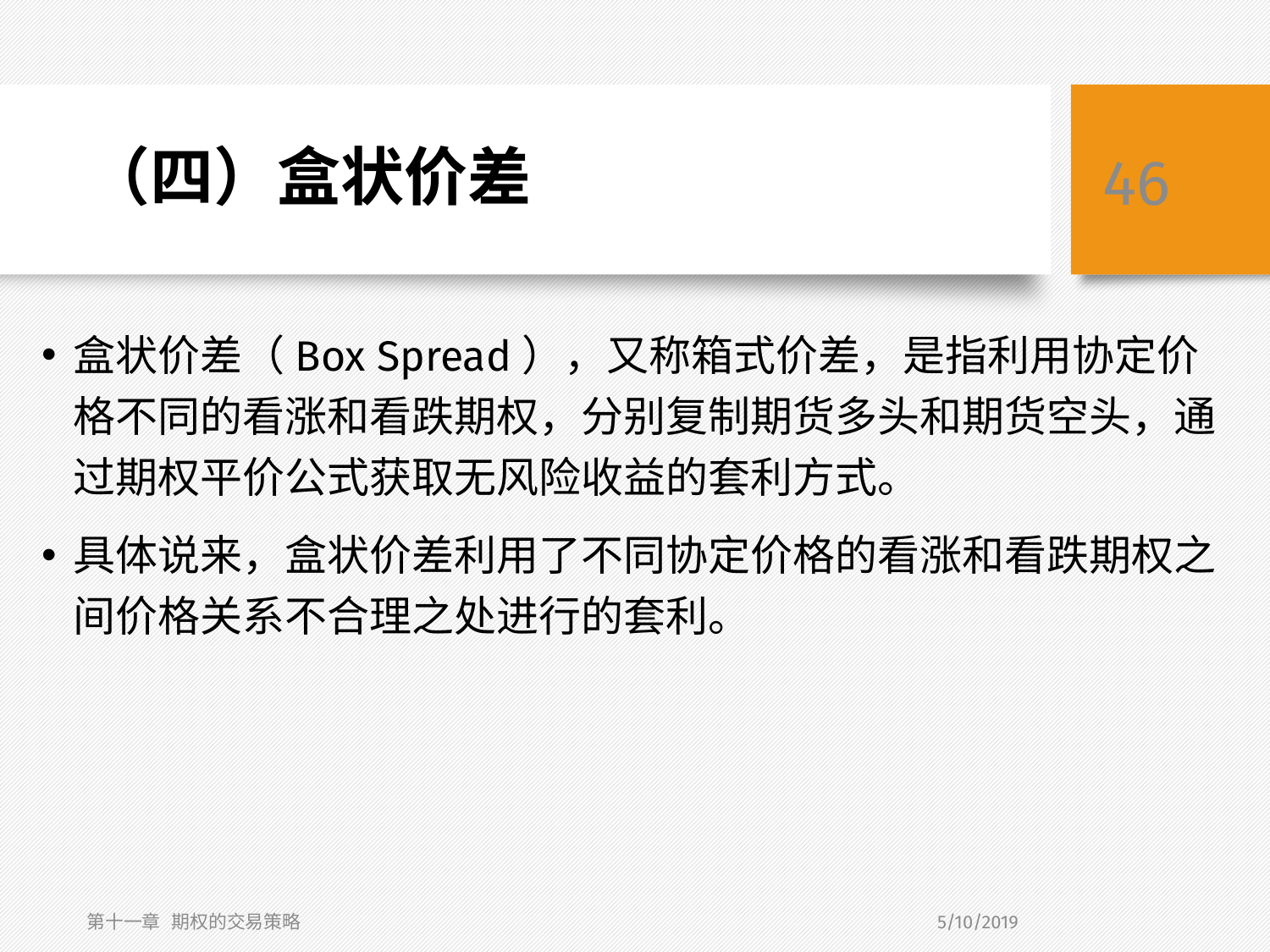

# （四）盒状价差
46
盒状价差（Box Spread），又称箱式价差，是指利用协定价格不同的看涨和看跌期权，分别复制期货多头和期货空头，通过期权平价公式获取无风险收益的套利方式。
具体说来，盒状价差利用了不同协定价格的看涨和看跌期权之间价格关系不合理之处进行的套利。
5/10/2019
第十一章  期权的交易策略